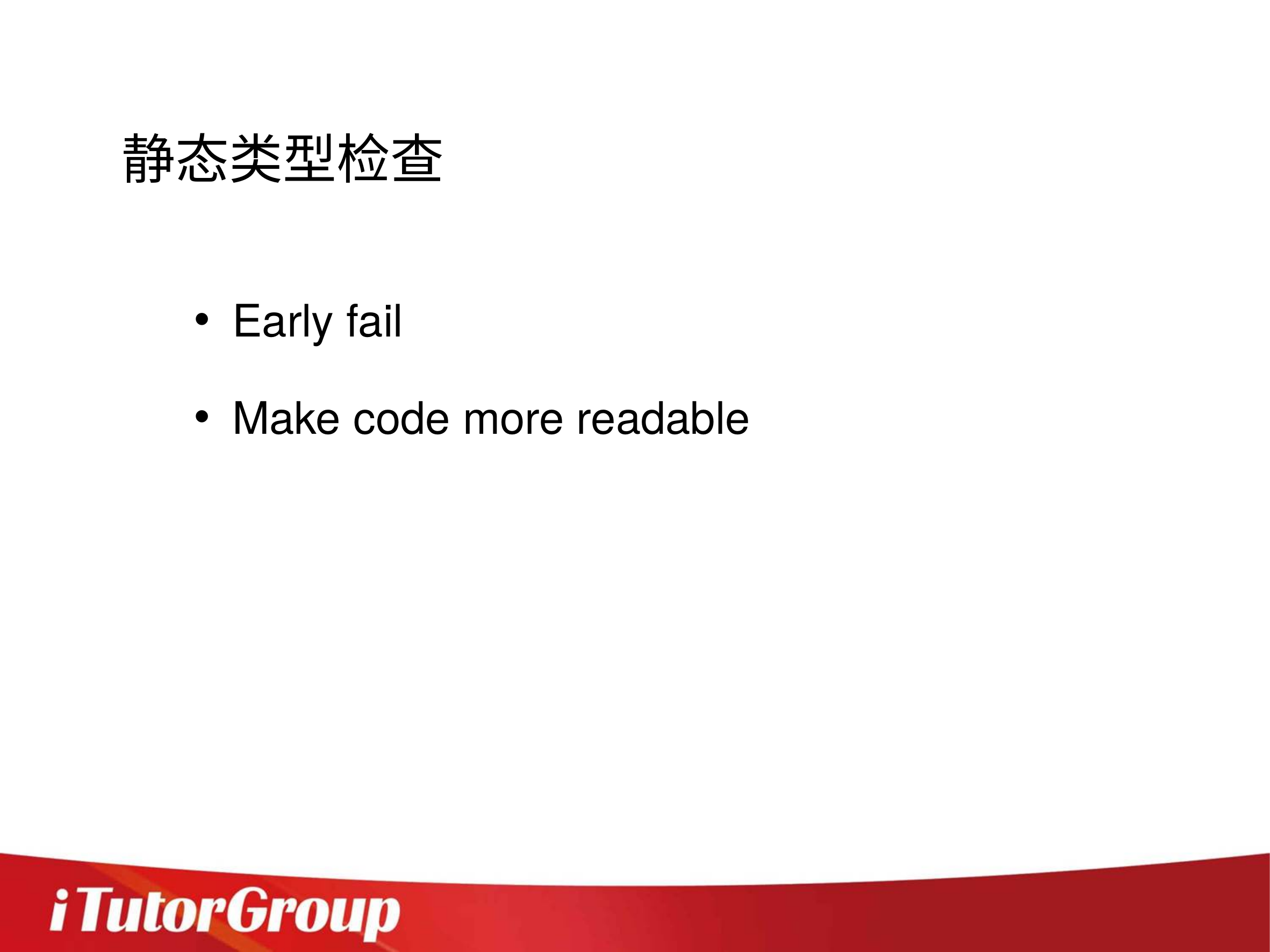

静态类型检查
Early fail
Make code more readable